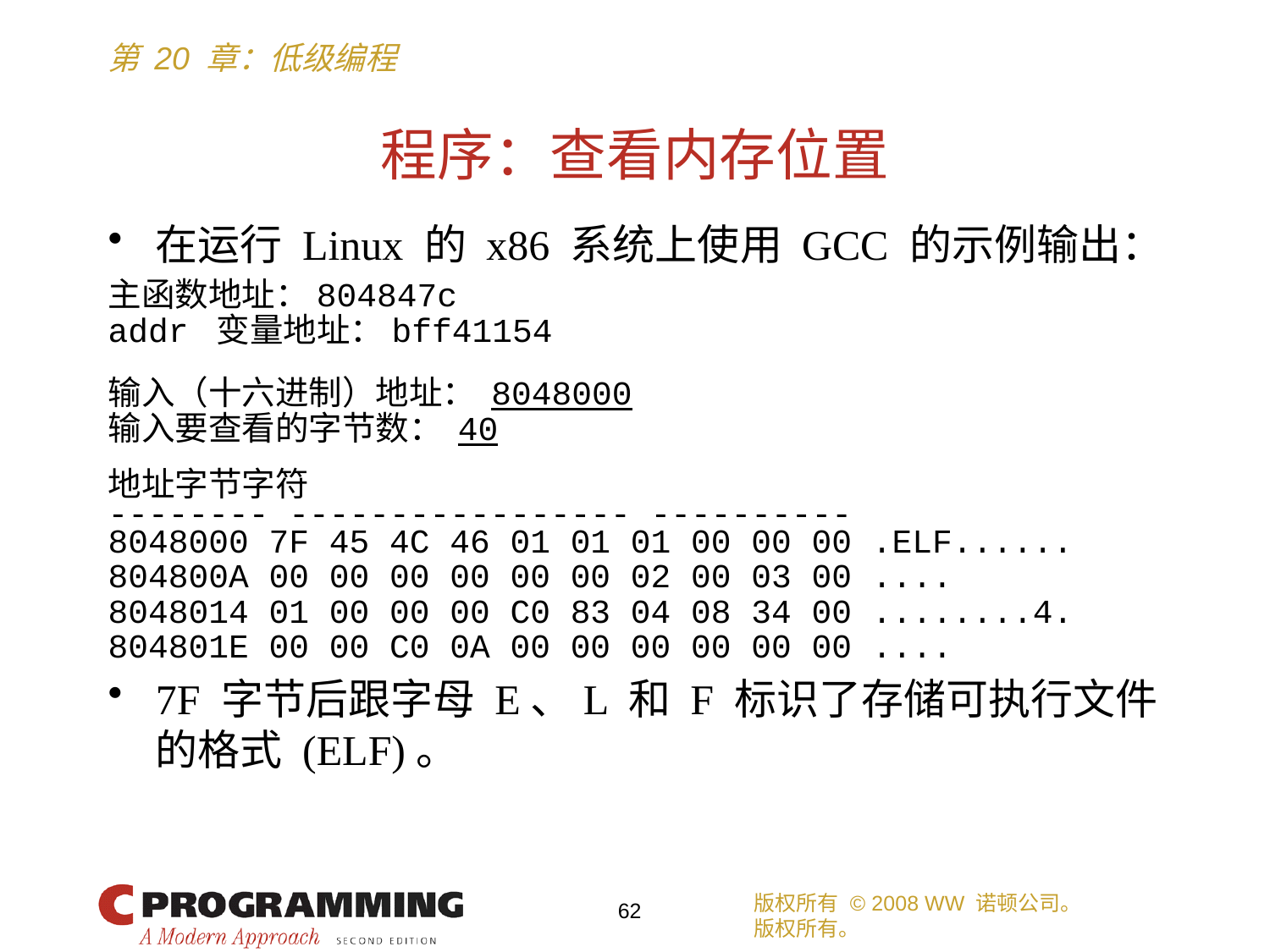

# 程序：查看内存位置
在运行 Linux 的 x86 系统上使用 GCC 的示例输出：
主函数地址：804847c
addr 变量地址：bff41154

输入（十六进制）地址： 8048000
输入要查看的字节数： 40

地址字节字符
-------- ----------------- ----------
8048000 7F 45 4C 46 01 01 01 00 00 00 .ELF......
804800A 00 00 00 00 00 00 02 00 03 00 ....
8048014 01 00 00 00 C0 83 04 08 34 00 ........4.
804801E 00 00 C0 0A 00 00 00 00 00 00 ....
7F 字节后跟字母 E、L 和 F 标识了存储可执行文件的格式 (ELF)。
版权所有 © 2008 WW 诺顿公司。
版权所有。
62